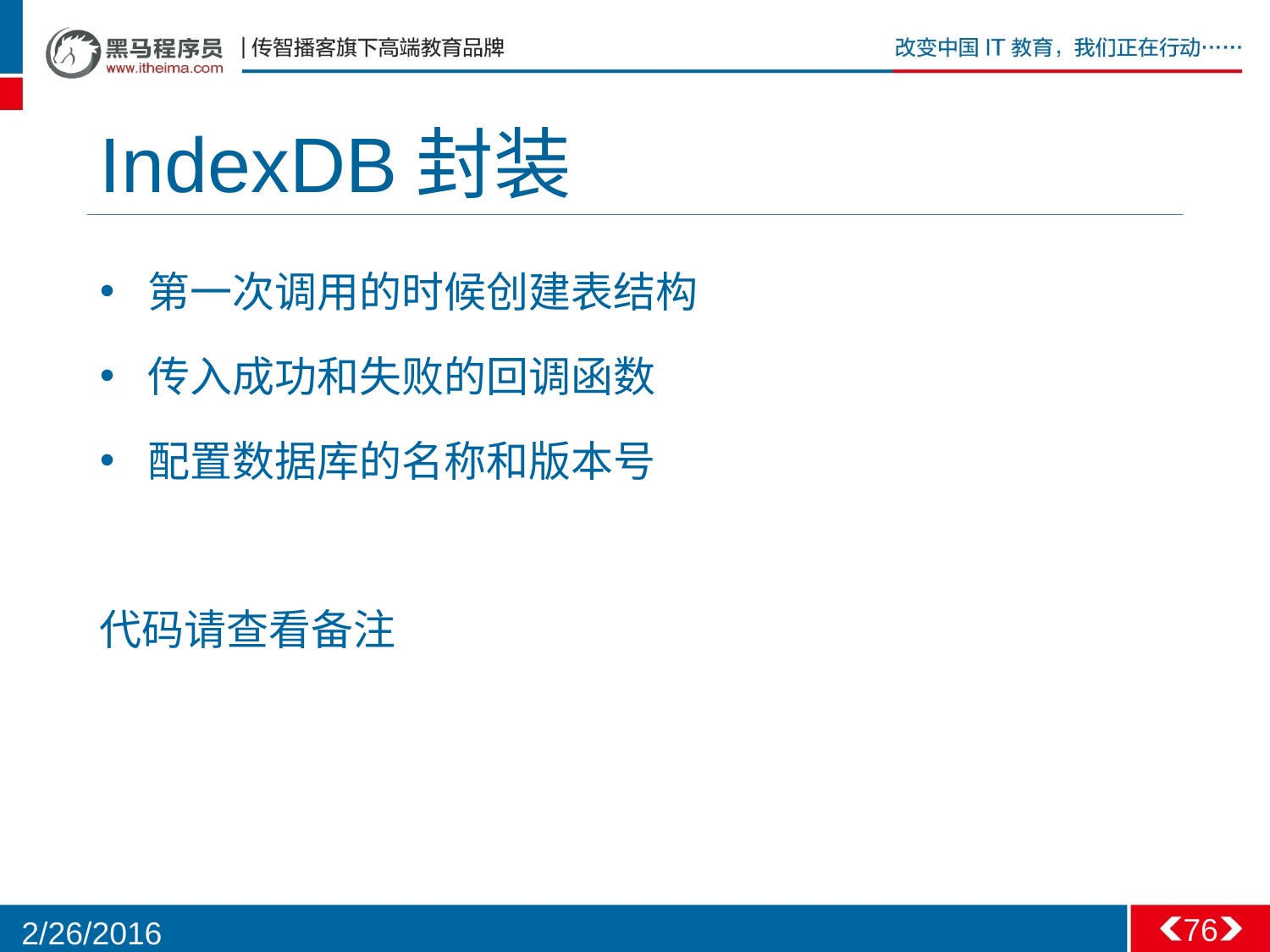

# IndexDB封装
第一次调用的时候创建表结构
传入成功和失败的回调函数
配置数据库的名称和版本号

代码请查看备注
76

2/26/2016